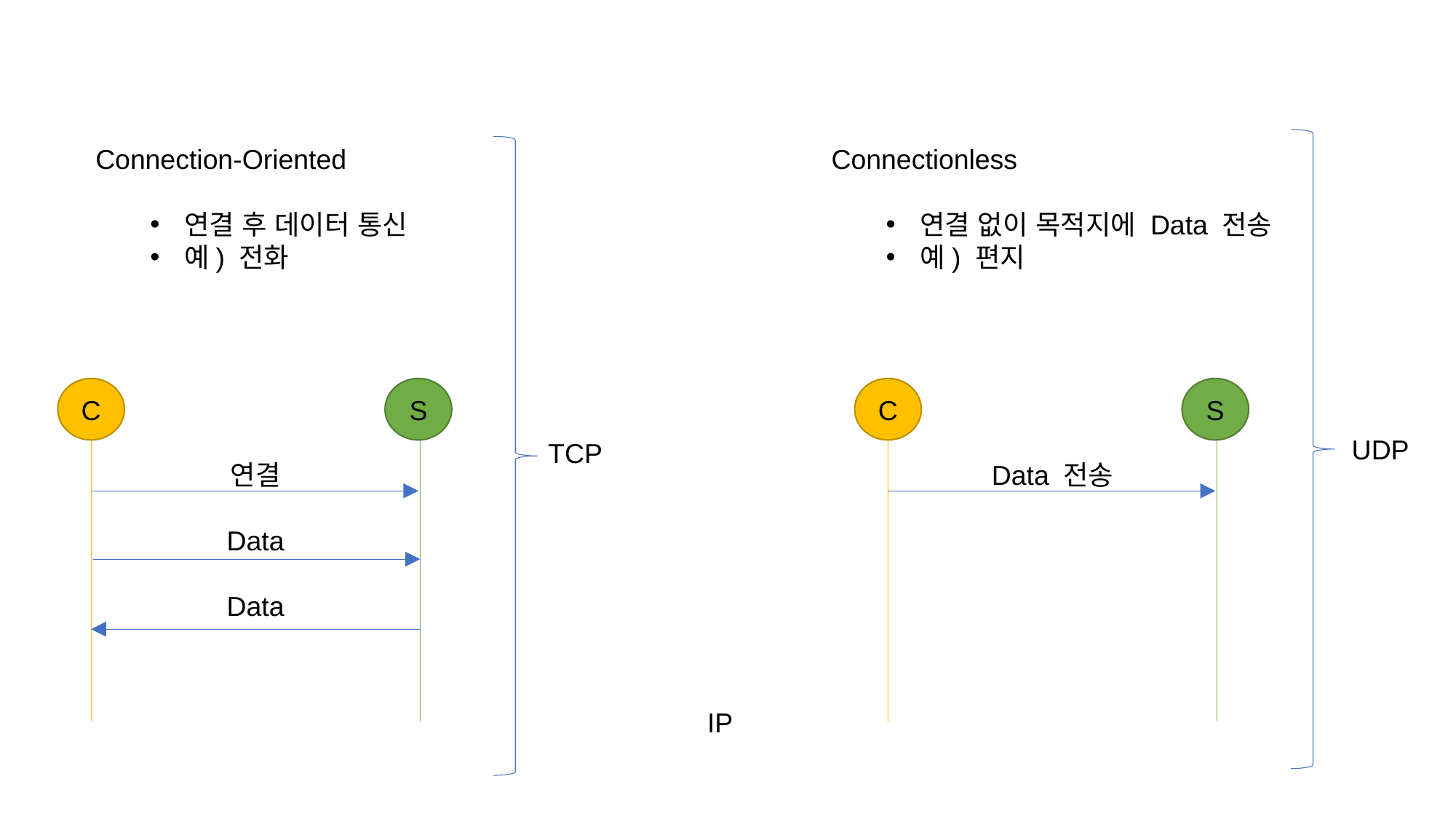

Connection-Oriented

연결 후 데이터 통신
예) 전화

Connectionless

연결 없이 목적지에 Data 전송
예) 편지
S
S
C
C
UDP
TCP
연결

Data

Data
Data 전송
IP